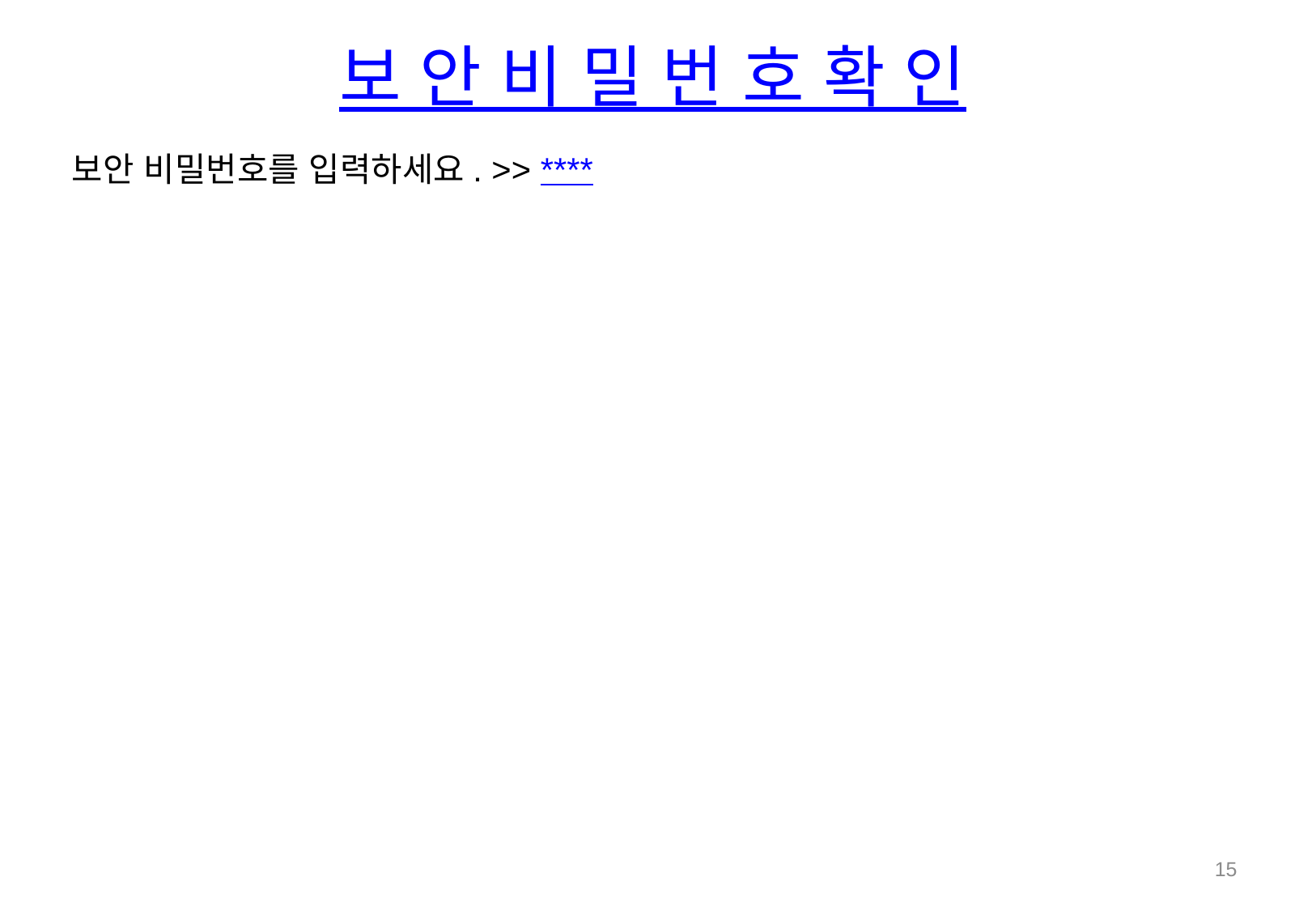

보 안 비 밀 번 호 확 인
보안 비밀번호를 입력하세요. >> ****

15